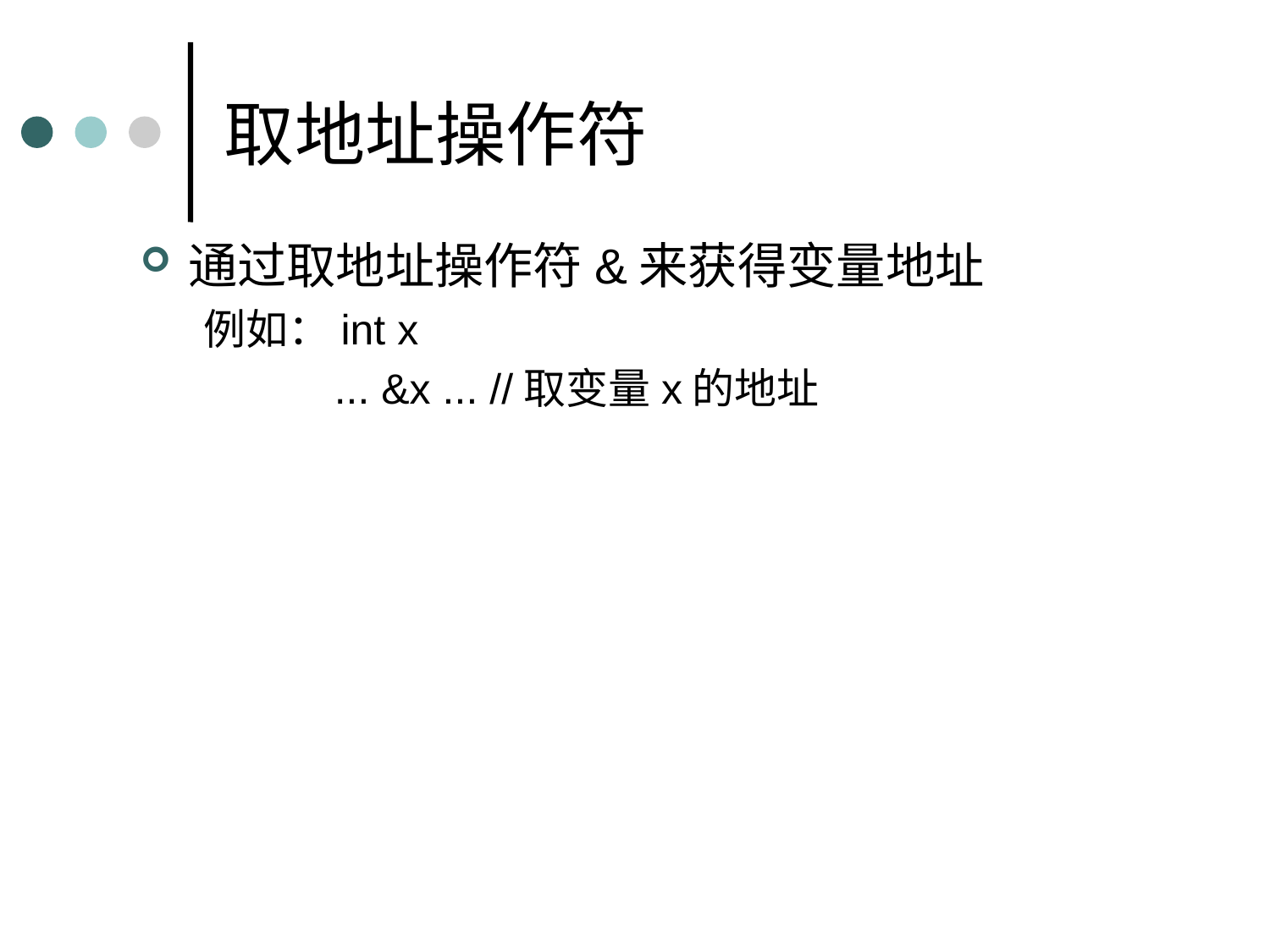

取地址操作符
通过取地址操作符&来获得变量地址
例如：int x
           ... &x ... //取变量x的地址